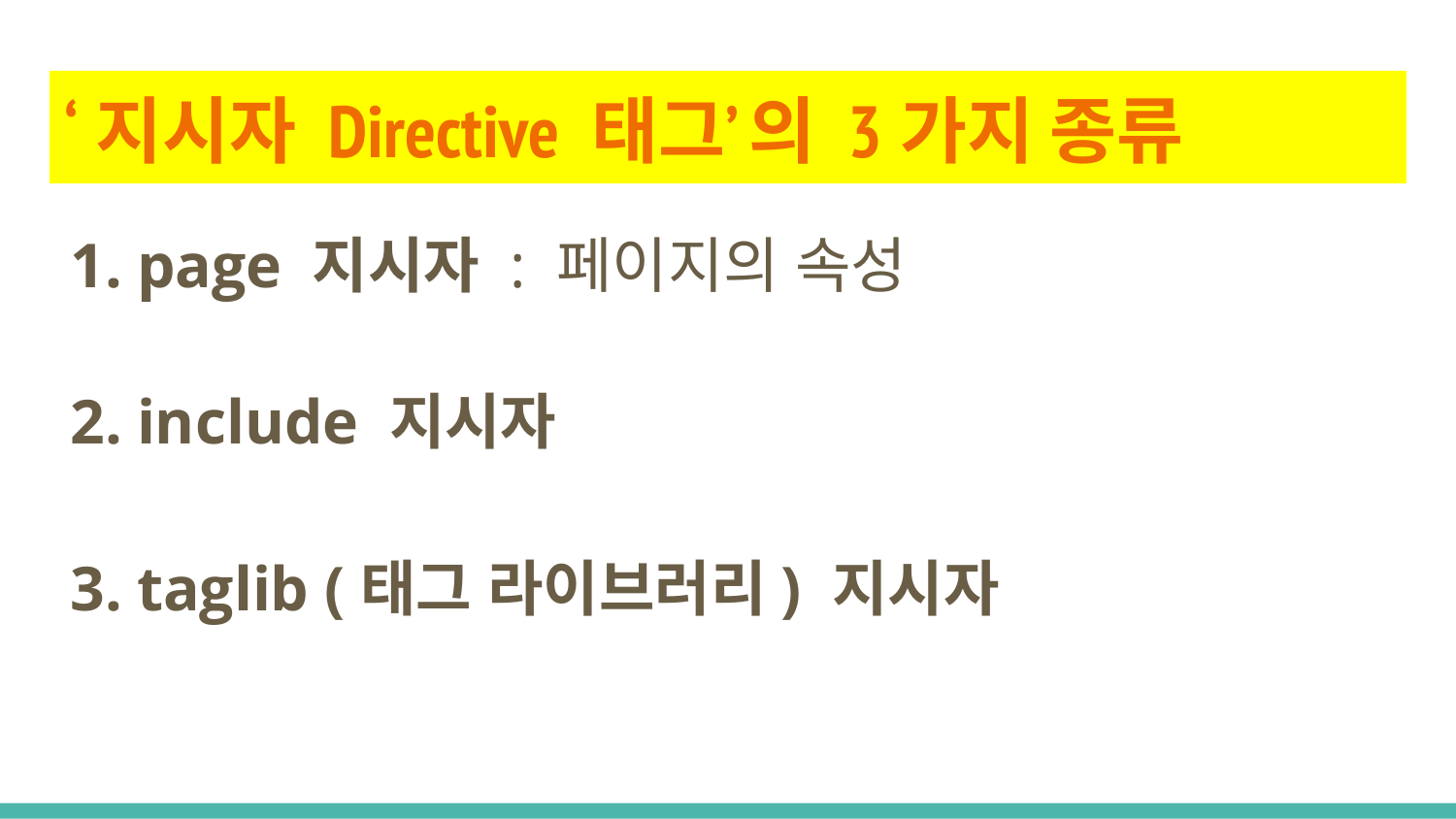

# ‘지시자 Directive 태그’ 의 3가지 종류
page 지시자 : 페이지의 속성
include 지시자
taglib (태그 라이브러리) 지시자